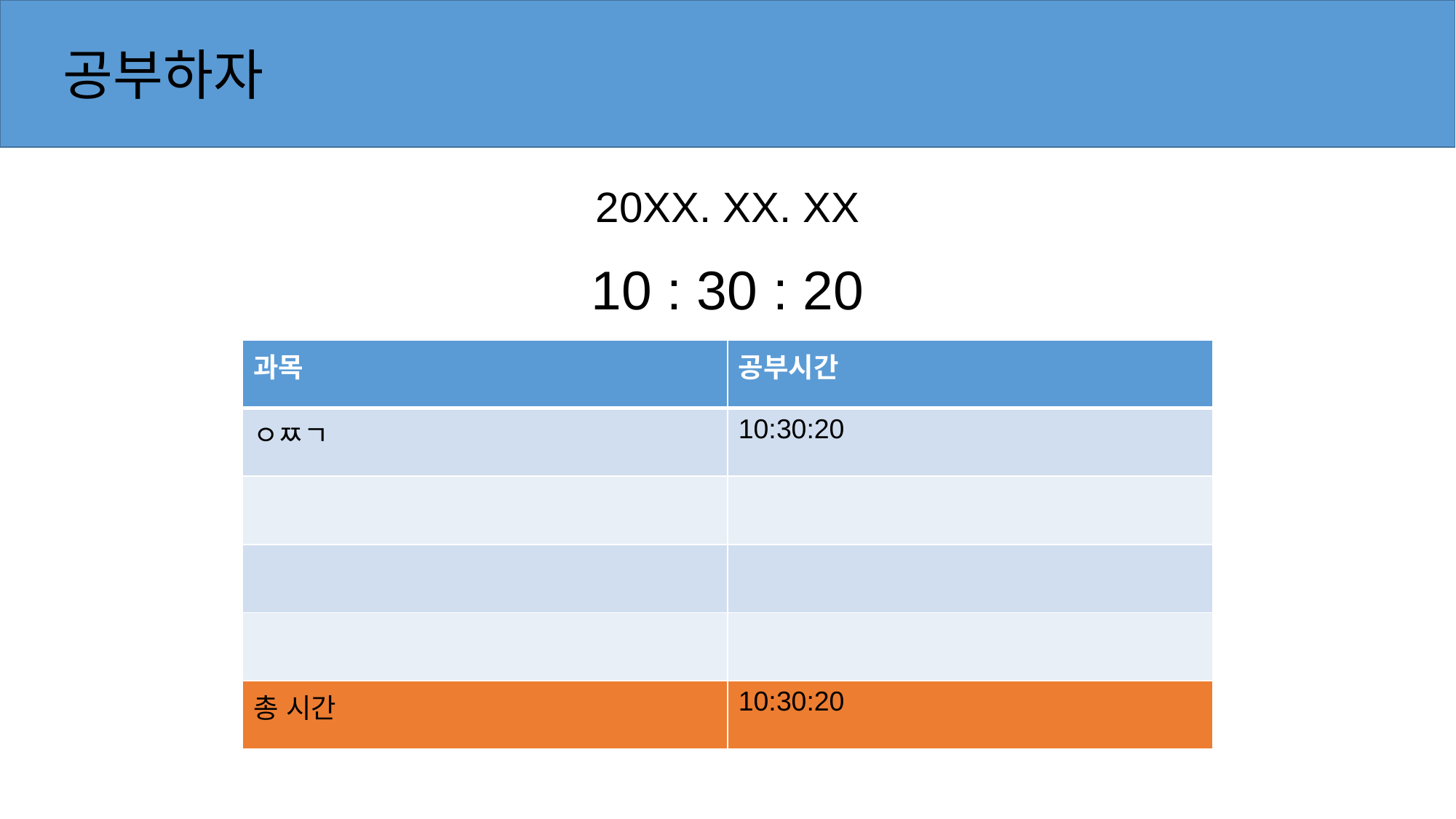

공부하자
20XX. XX. XX
10 : 30 : 20
| 과목 | 공부시간 |
| --- | --- |
| ㅇㅉㄱ | 10:30:20 |
|  |  |
|  |  |
|  |  |
| 총 시간 | 10:30:20 |